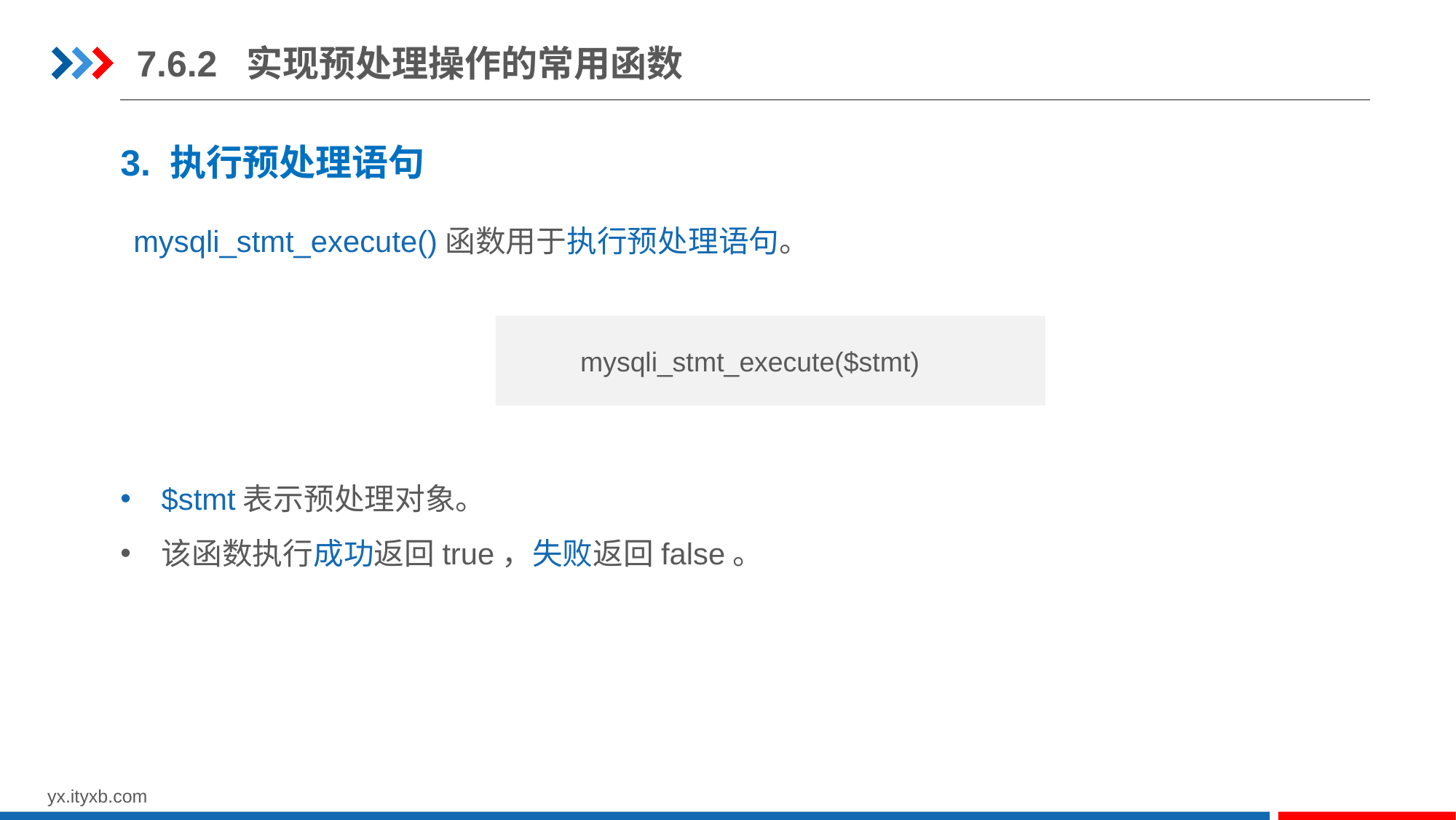

7.6.2  实现预处理操作的常用函数
3. 执行预处理语句
mysqli_stmt_execute()函数用于执行预处理语句。

mysqli_stmt_execute($stmt)
$stmt表示预处理对象。
该函数执行成功返回true，失败返回false。